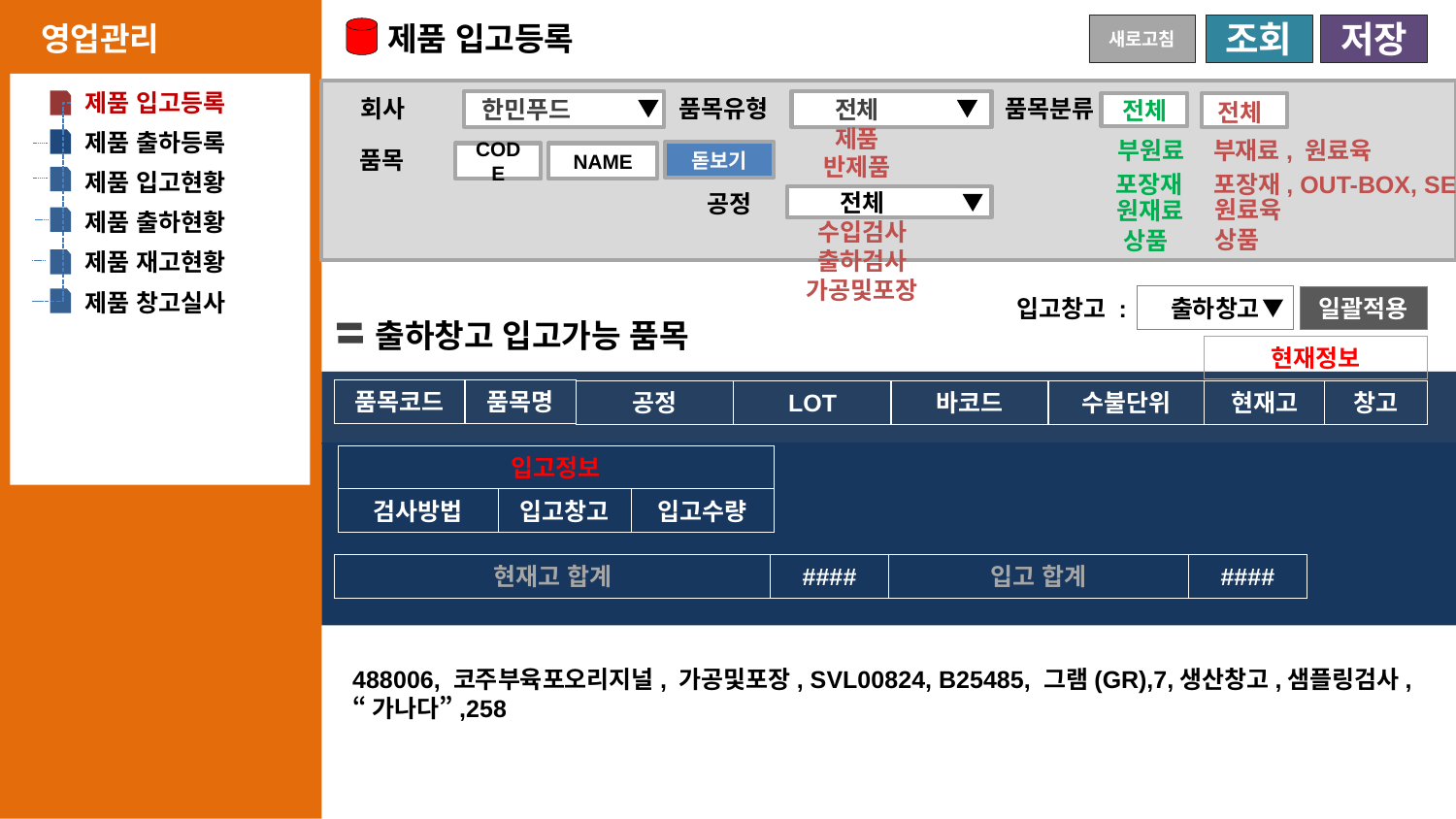

제품 입고등록
영업관리
새로고침
조회
저장

제품 입고등록

회사
품목유형
품목분류
한민푸드
전체
제품
반제품
전체
전체
부원료
부재료, 원료육
포장재
포장재, OUT-BOX, SET
원료육
원재료
상품
상품

제품 출하등록

품목
돋보기
CODE
NAME
제품 입고현황

전체
수입검사
출하검사
가공및포장
공정

제품 출하현황

제품 재고현황

제품 창고실사
입고창고 :
출하창고
일괄적용

출하창고 입고가능 품목

현재정보

품목코드
품목명
공정
LOT
바코드
수불단위
현재고
창고

입고정보
검사방법
입고창고
입고수량
####
####
현재고 합계
입고 합계
488006, 코주부육포오리지널, 가공및포장, SVL00824, B25485, 그램(GR),7,생산창고,샘플링검사,
“가나다”,258